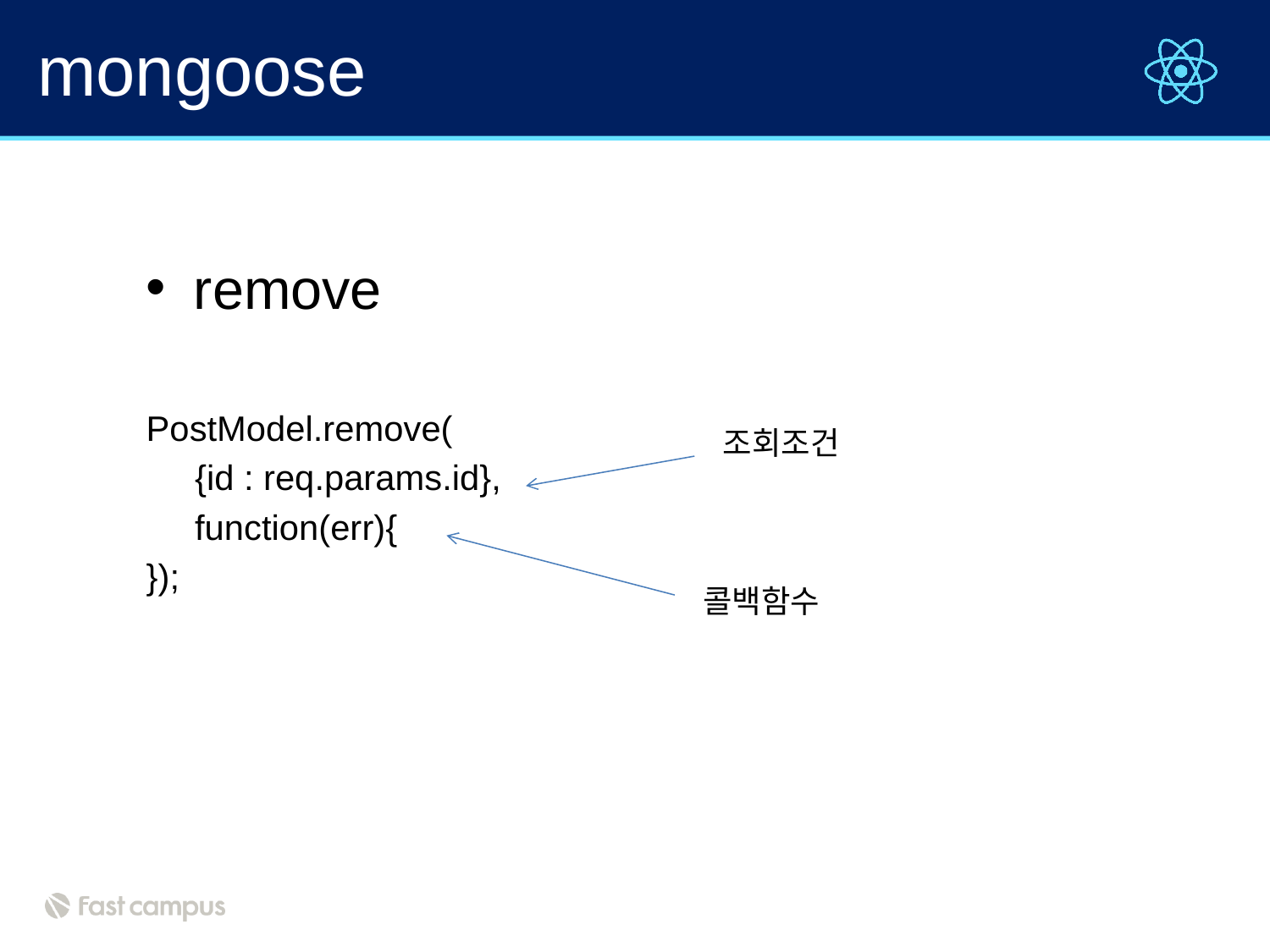

# mongoose
remove

PostModel.remove(
     {id : req.params.id},
     function(err){
});
조회조건
콜백함수